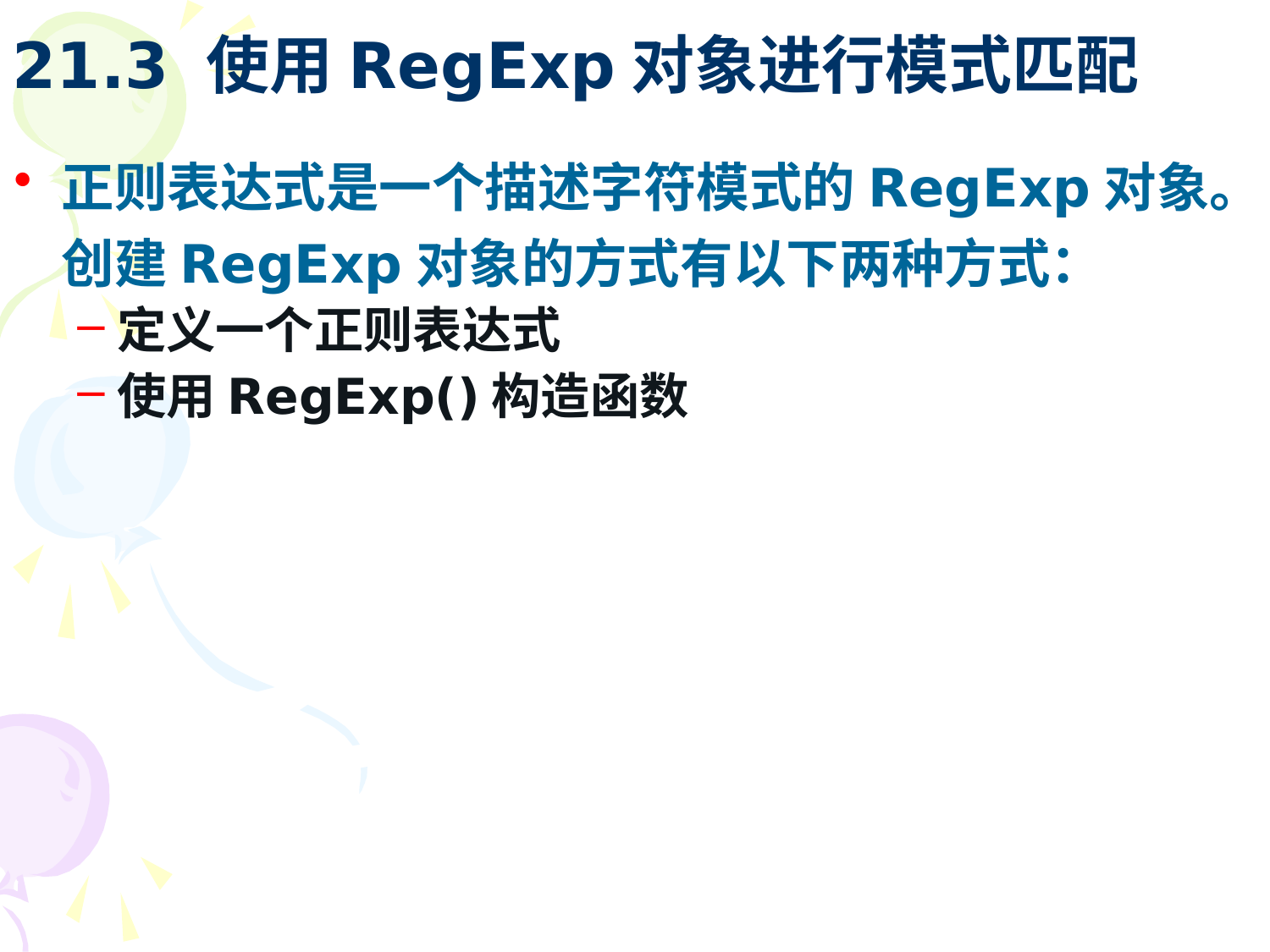

# 21.3 使用RegExp对象进行模式匹配
正则表达式是一个描述字符模式的RegExp对象。创建RegExp对象的方式有以下两种方式：
定义一个正则表达式
使用RegExp()构造函数